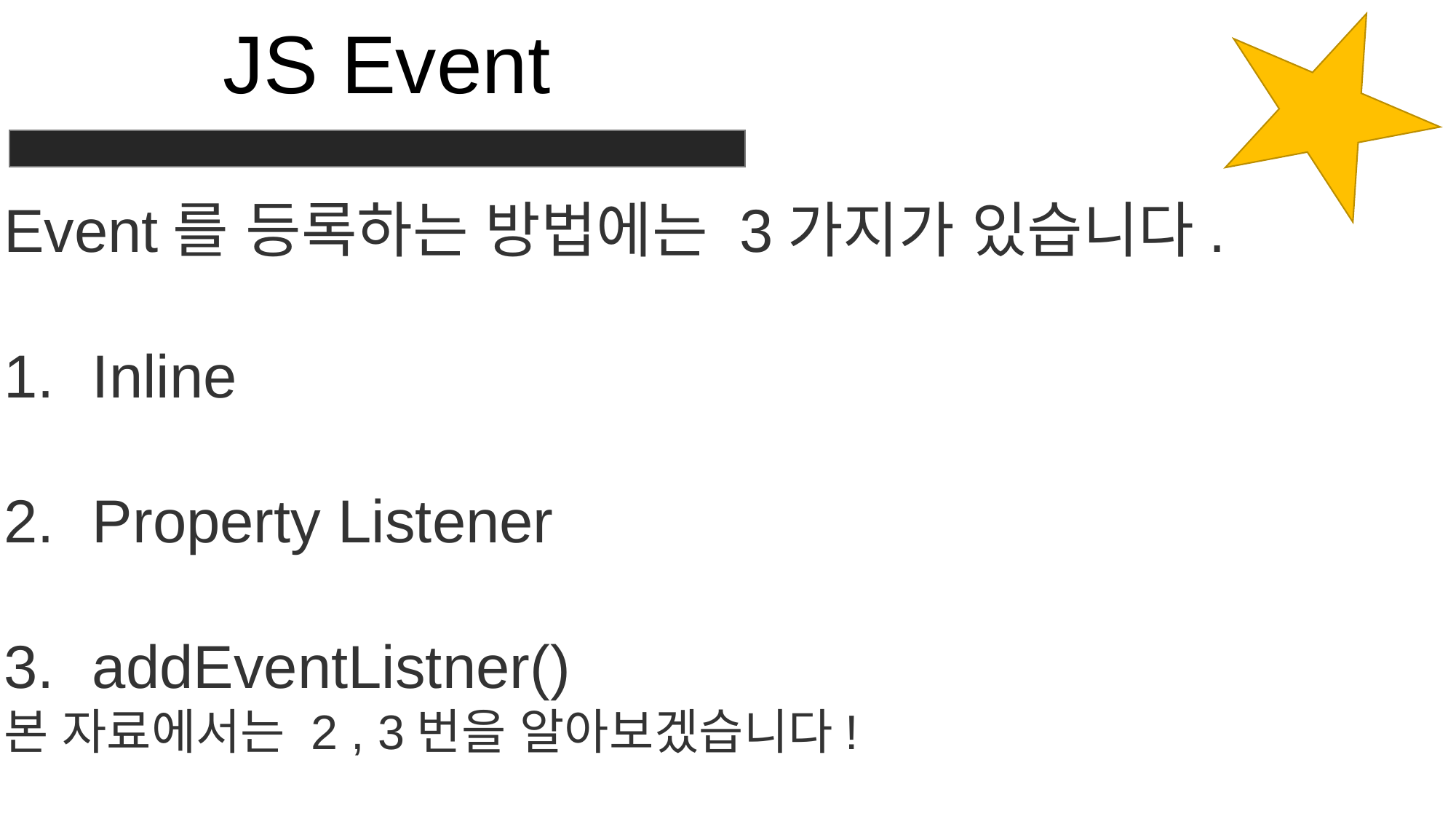

JS Event

Event를 등록하는 방법에는 3가지가 있습니다.

Inline

Property Listener

addEventListner()
본 자료에서는 2 , 3번을 알아보겠습니다!